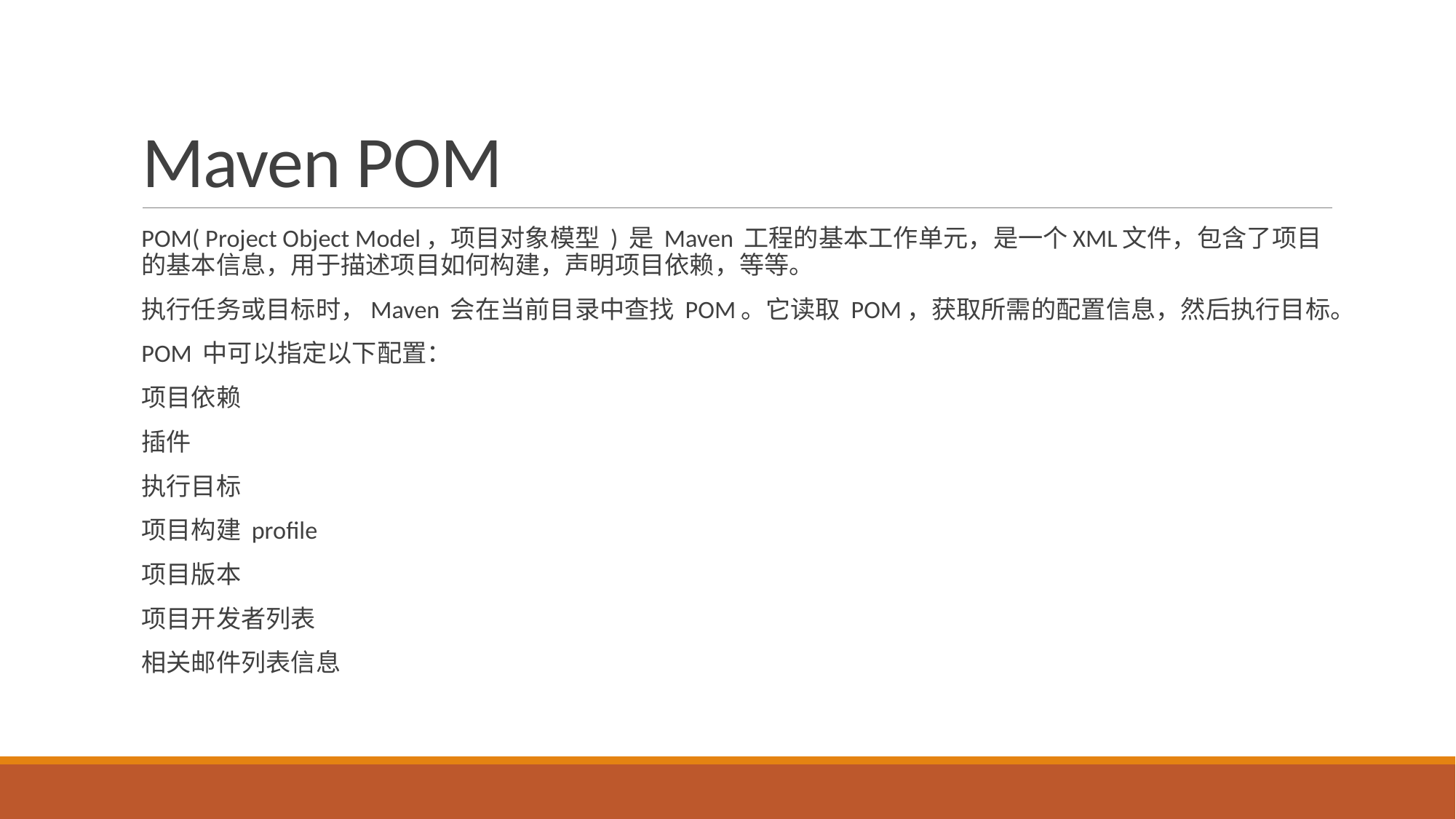

# Maven POM
POM( Project Object Model，项目对象模型 ) 是 Maven 工程的基本工作单元，是一个XML文件，包含了项目的基本信息，用于描述项目如何构建，声明项目依赖，等等。
执行任务或目标时，Maven 会在当前目录中查找 POM。它读取 POM，获取所需的配置信息，然后执行目标。
POM 中可以指定以下配置：
项目依赖
插件
执行目标
项目构建 profile
项目版本
项目开发者列表
相关邮件列表信息